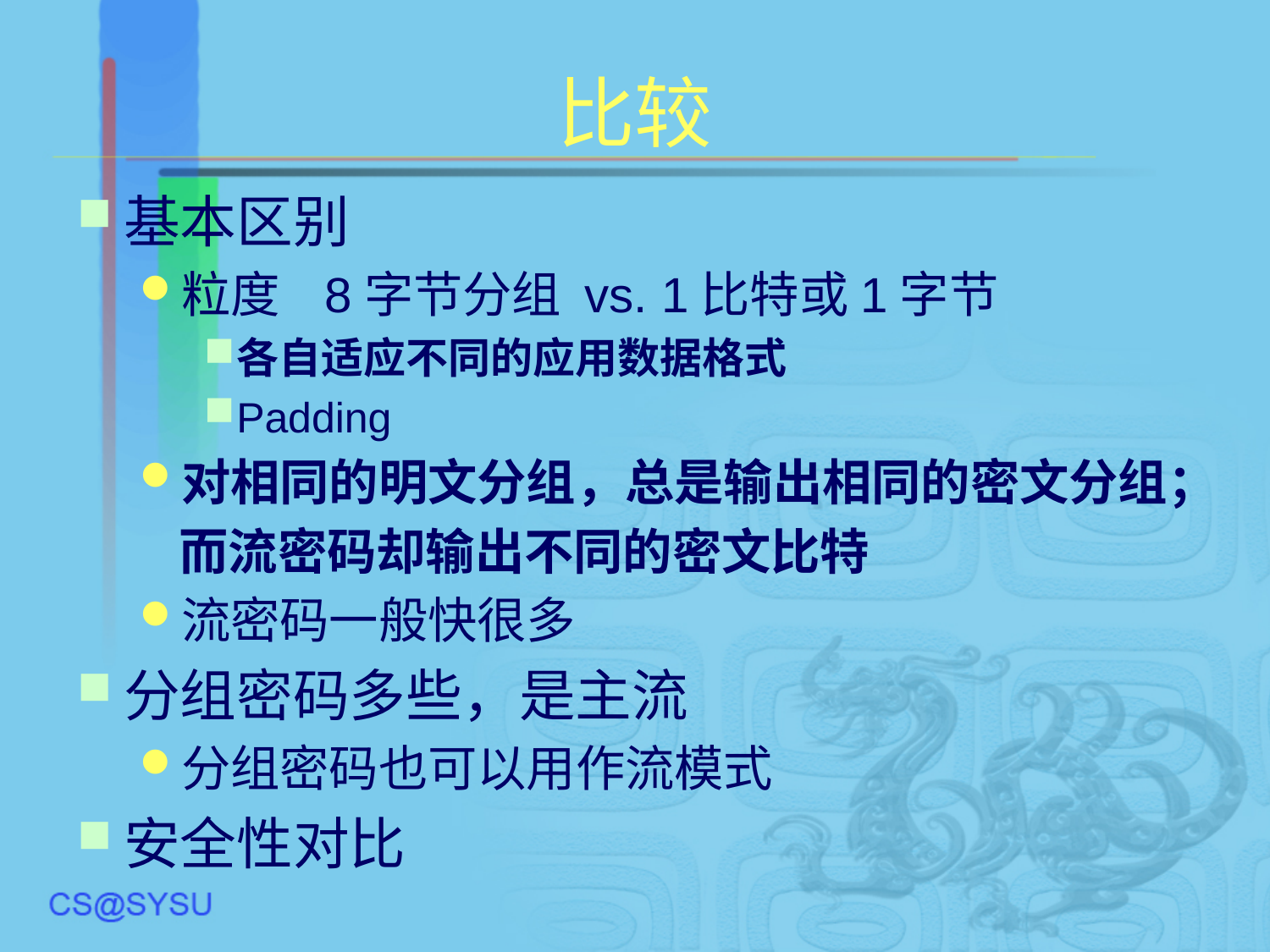

# 比较
基本区别
粒度   8字节分组 vs. 1比特或1字节
各自适应不同的应用数据格式
Padding
对相同的明文分组，总是输出相同的密文分组；
	而流密码却输出不同的密文比特
流密码一般快很多
分组密码多些，是主流
分组密码也可以用作流模式
安全性对比